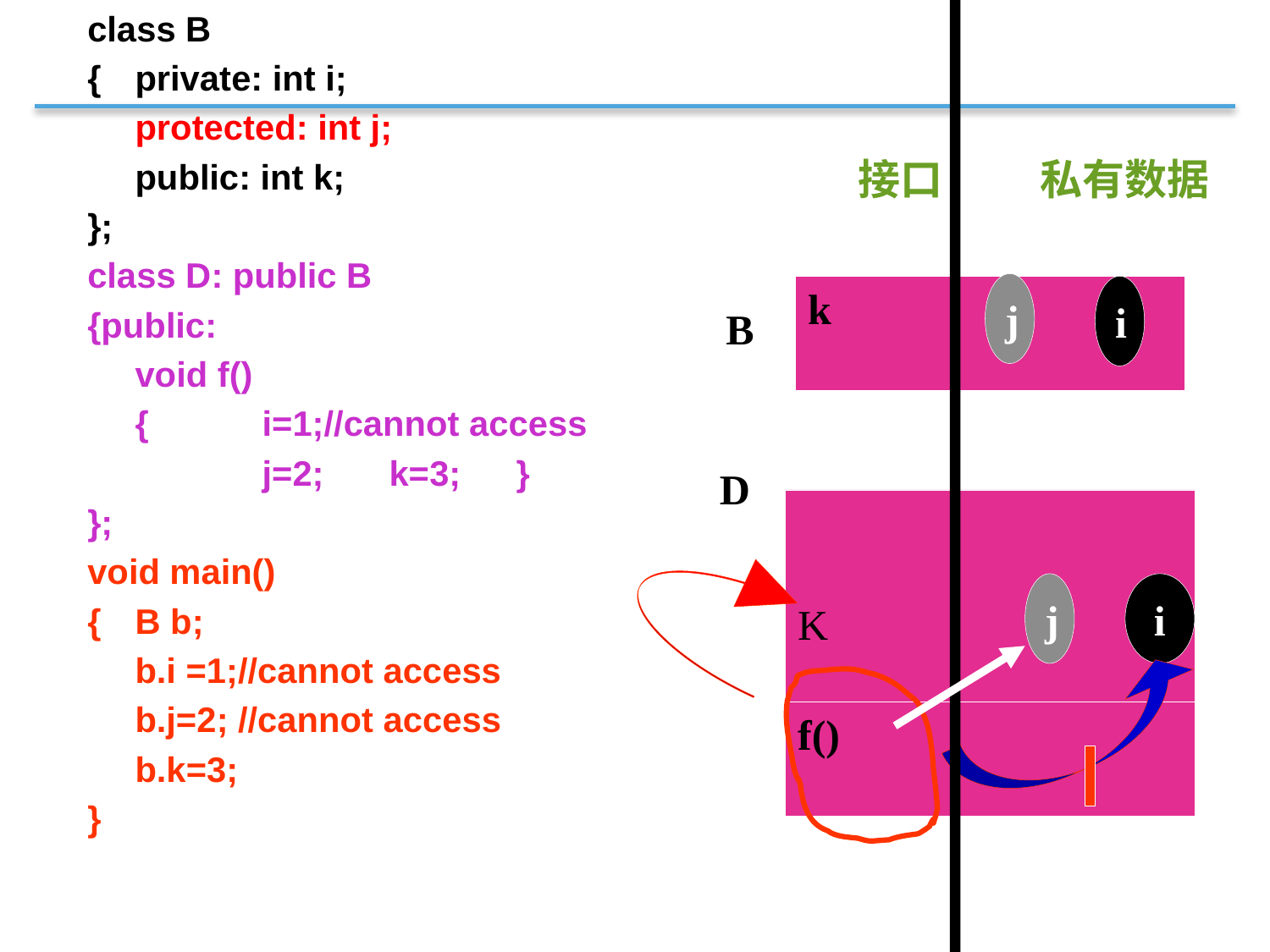

class B
{	private: int i;
	protected: int j;
	public: int k;
};
class D: public B
{public:
	void f()
	{	i=1;//cannot access
		j=2;	k=3;	}
};
void main()
{	B b;
	b.i =1;//cannot access
	b.j=2; //cannot access
	b.k=3;
}

接口
私有数据
k

j
i
B
D

K

j
i

f()